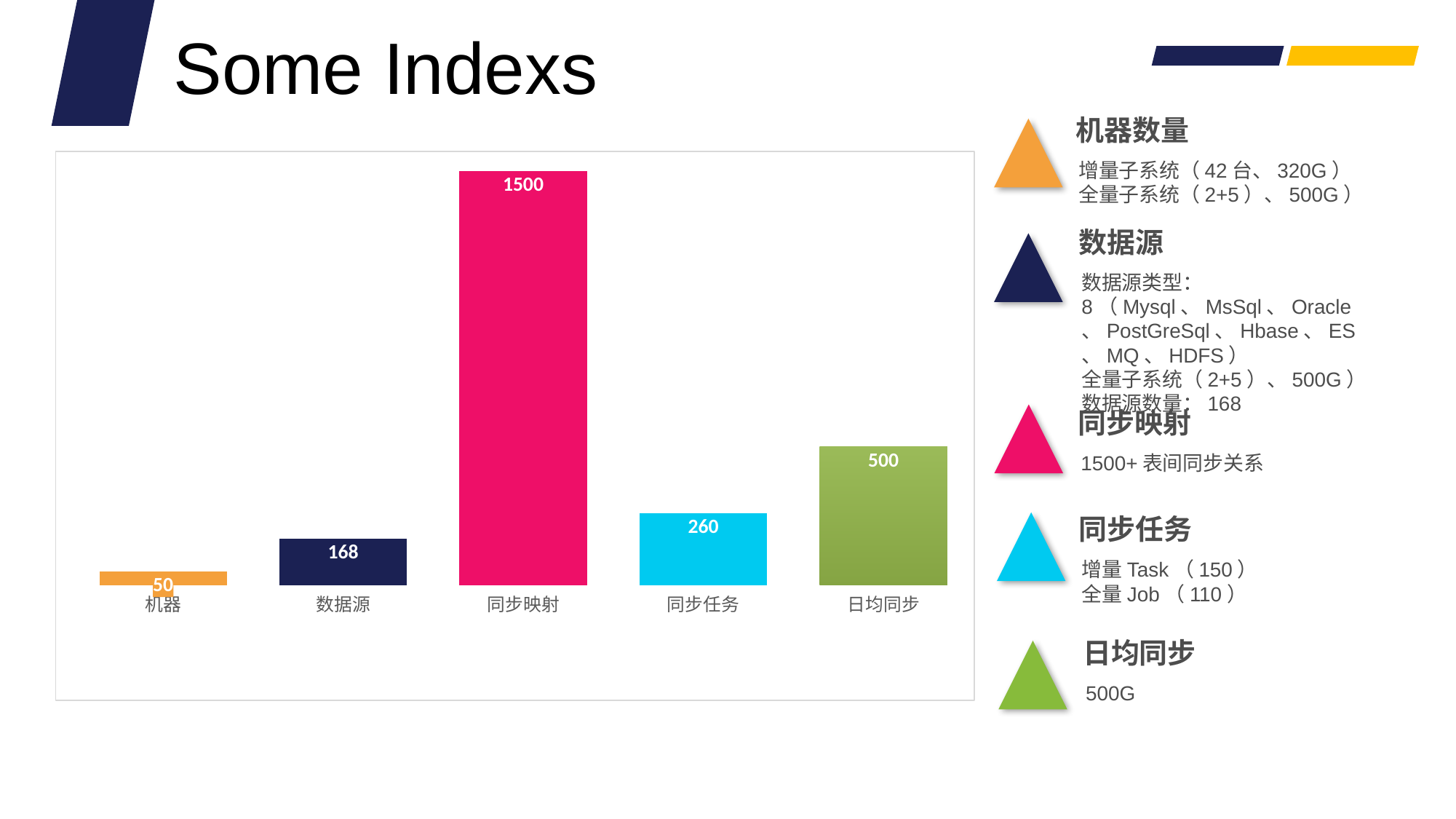

Some Indexs

机器数量
增量子系统（42台、320G）
全量子系统（2+5）、500G）

### Chart

| Category | 销量 |
|---|---|
| 机器 | 50.0 |
| 数据源 | 168.0 |
| 同步映射 | 1500.0 |
| 同步任务 | 260.0 |
| 日均同步 | 500.0 |
数据源
数据源类型：8（Mysql、MsSql、Oracle、PostGreSql、Hbase、ES、MQ、HDFS）
全量子系统（2+5）、500G）
数据源数量：168

同步映射
1500+表间同步关系

同步任务
增量Task（150）
全量Job（110）

日均同步
500G